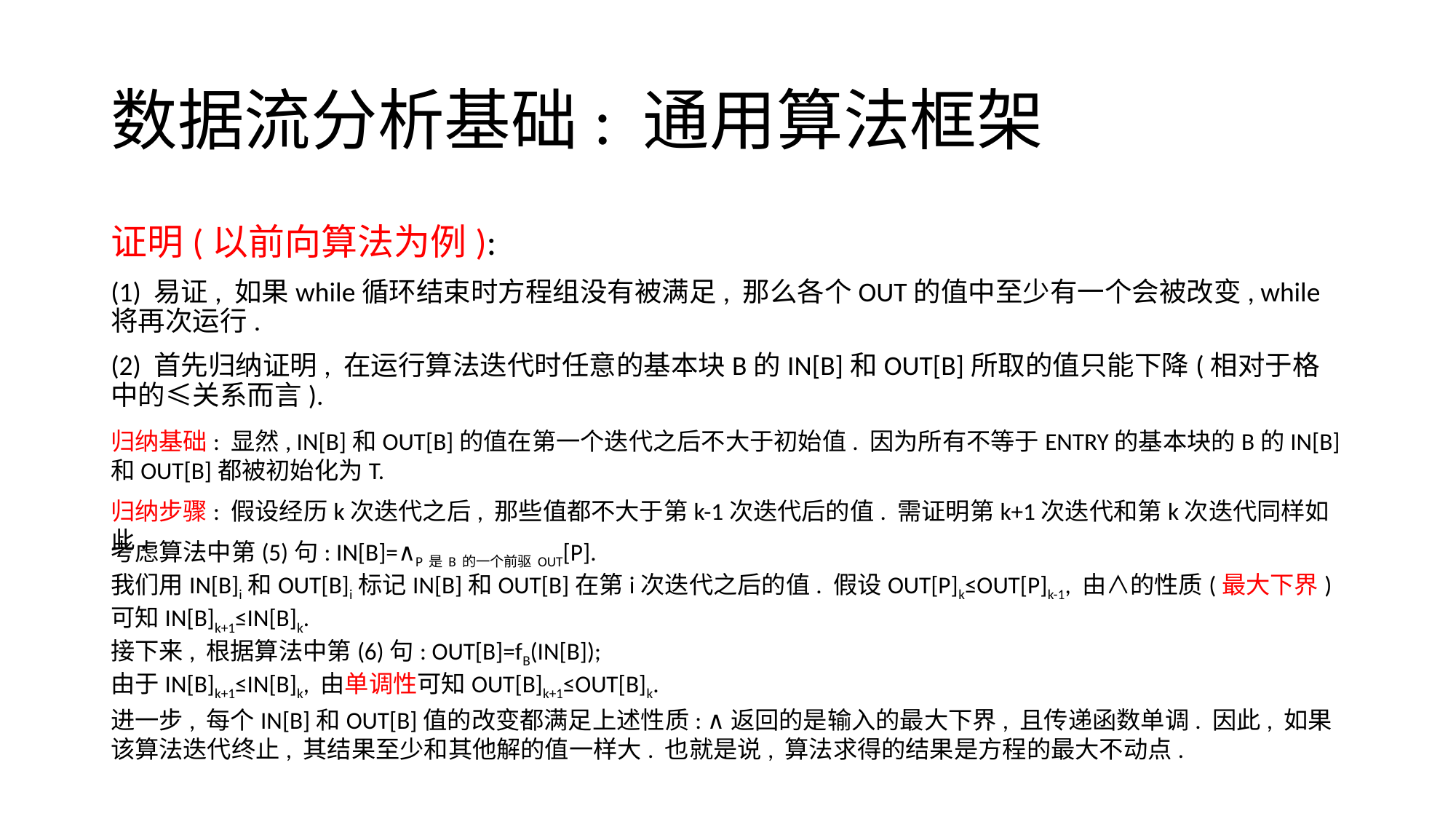

# 数据流分析基础: 通用算法框架
证明(以前向算法为例):
(1) 易证, 如果while循环结束时方程组没有被满足, 那么各个OUT的值中至少有一个会被改变, while将再次运行.
(2) 首先归纳证明, 在运行算法迭代时任意的基本块B的IN[B]和OUT[B]所取的值只能下降(相对于格中的≤关系而言).
归纳基础: 显然, IN[B]和OUT[B]的值在第一个迭代之后不大于初始值. 因为所有不等于ENTRY的基本块的B的IN[B]和OUT[B]都被初始化为T.
归纳步骤: 假设经历k次迭代之后, 那些值都不大于第k-1次迭代后的值. 需证明第k+1次迭代和第k次迭代同样如此.
考虑算法中第(5)句: IN[B]=∧P是B的一个前驱OUT[P].
我们用IN[B]i和OUT[B]i标记IN[B]和OUT[B]在第i次迭代之后的值. 假设OUT[P]k≤OUT[P]k-1, 由∧的性质(最大下界)可知IN[B]k+1≤IN[B]k.
接下来, 根据算法中第(6)句: OUT[B]=fB(IN[B]);
由于IN[B]k+1≤IN[B]k, 由单调性可知OUT[B]k+1≤OUT[B]k.
进一步, 每个IN[B]和OUT[B]值的改变都满足上述性质: ∧返回的是输入的最大下界, 且传递函数单调. 因此, 如果该算法迭代终止, 其结果至少和其他解的值一样大. 也就是说, 算法求得的结果是方程的最大不动点.